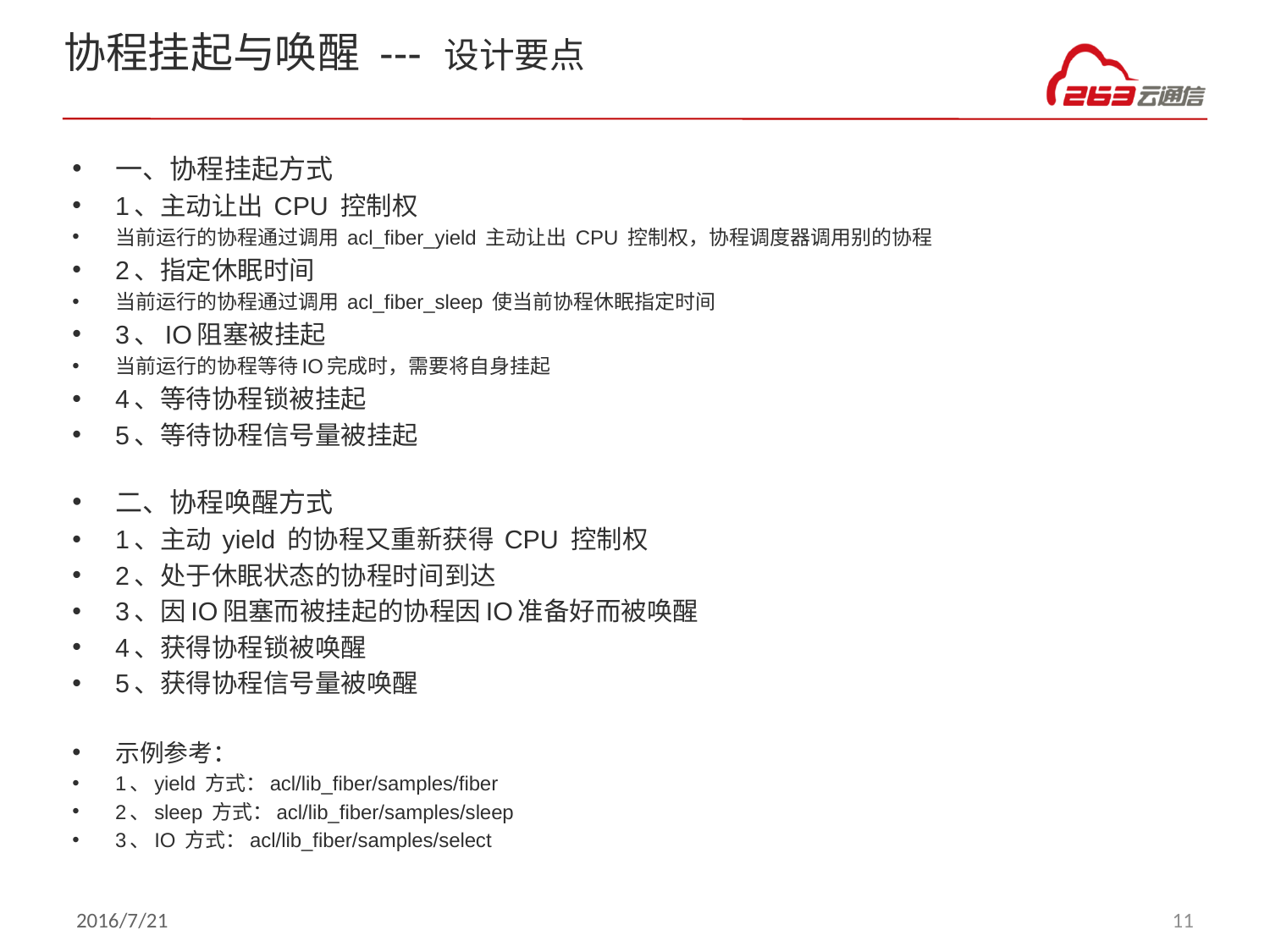

# 协程挂起与唤醒 --- 设计要点
一、协程挂起方式
1、主动让出 CPU 控制权
当前运行的协程通过调用 acl_fiber_yield 主动让出 CPU 控制权，协程调度器调用别的协程
2、指定休眠时间
当前运行的协程通过调用 acl_fiber_sleep 使当前协程休眠指定时间
3、IO阻塞被挂起
当前运行的协程等待IO完成时，需要将自身挂起
4、等待协程锁被挂起
5、等待协程信号量被挂起

二、协程唤醒方式
1、主动 yield 的协程又重新获得 CPU 控制权
2、处于休眠状态的协程时间到达
3、因IO阻塞而被挂起的协程因IO准备好而被唤醒
4、获得协程锁被唤醒
5、获得协程信号量被唤醒

示例参考：
1、yield 方式：acl/lib_fiber/samples/fiber
2、sleep 方式：acl/lib_fiber/samples/sleep
3、IO 方式：acl/lib_fiber/samples/select